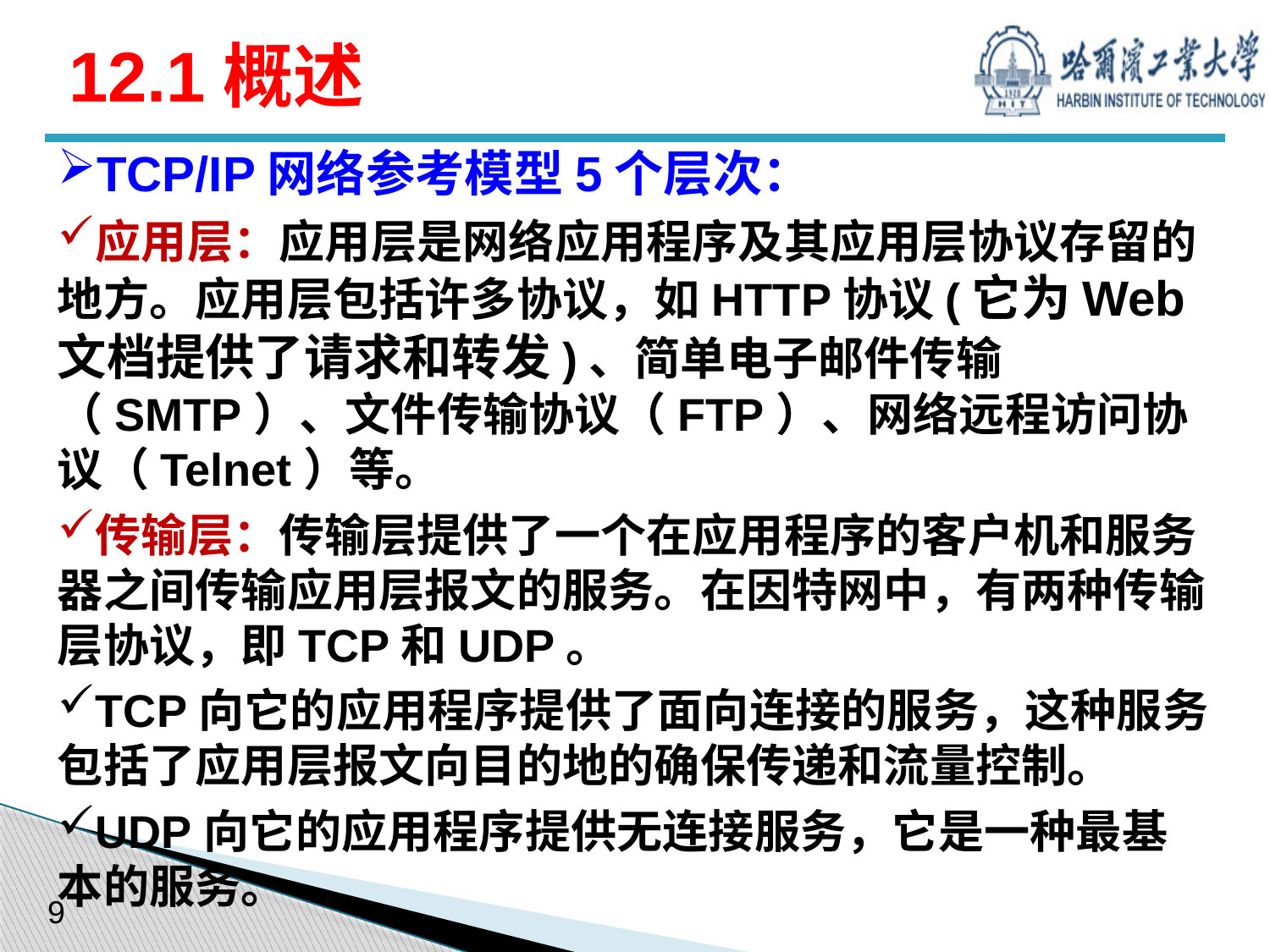

# 12.1概述
TCP/IP网络参考模型5个层次：
应用层：应用层是网络应用程序及其应用层协议存留的地方。应用层包括许多协议，如HTTP协议(它为Web文档提供了请求和转发)、简单电子邮件传输（SMTP）、文件传输协议（FTP）、网络远程访问协议（Telnet）等。
传输层：传输层提供了一个在应用程序的客户机和服务器之间传输应用层报文的服务。在因特网中，有两种传输层协议，即TCP和UDP。
TCP向它的应用程序提供了面向连接的服务，这种服务包括了应用层报文向目的地的确保传递和流量控制。
UDP向它的应用程序提供无连接服务，它是一种最基本的服务。